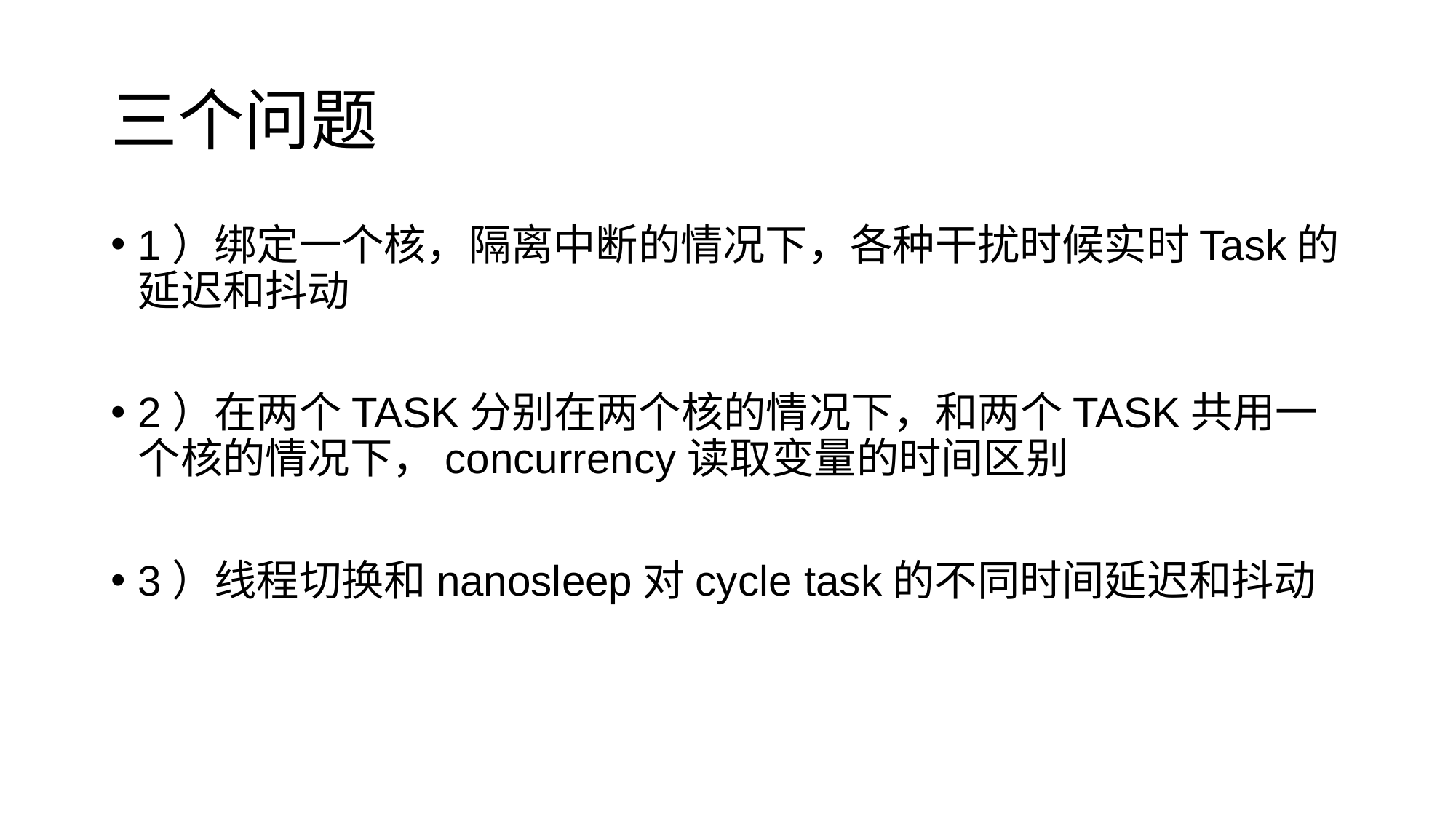

# 三个问题
1）绑定一个核，隔离中断的情况下，各种干扰时候实时Task的延迟和抖动

2）在两个TASK分别在两个核的情况下，和两个TASK共用一个核的情况下，concurrency读取变量的时间区别

3）线程切换和nanosleep对cycle task的不同时间延迟和抖动